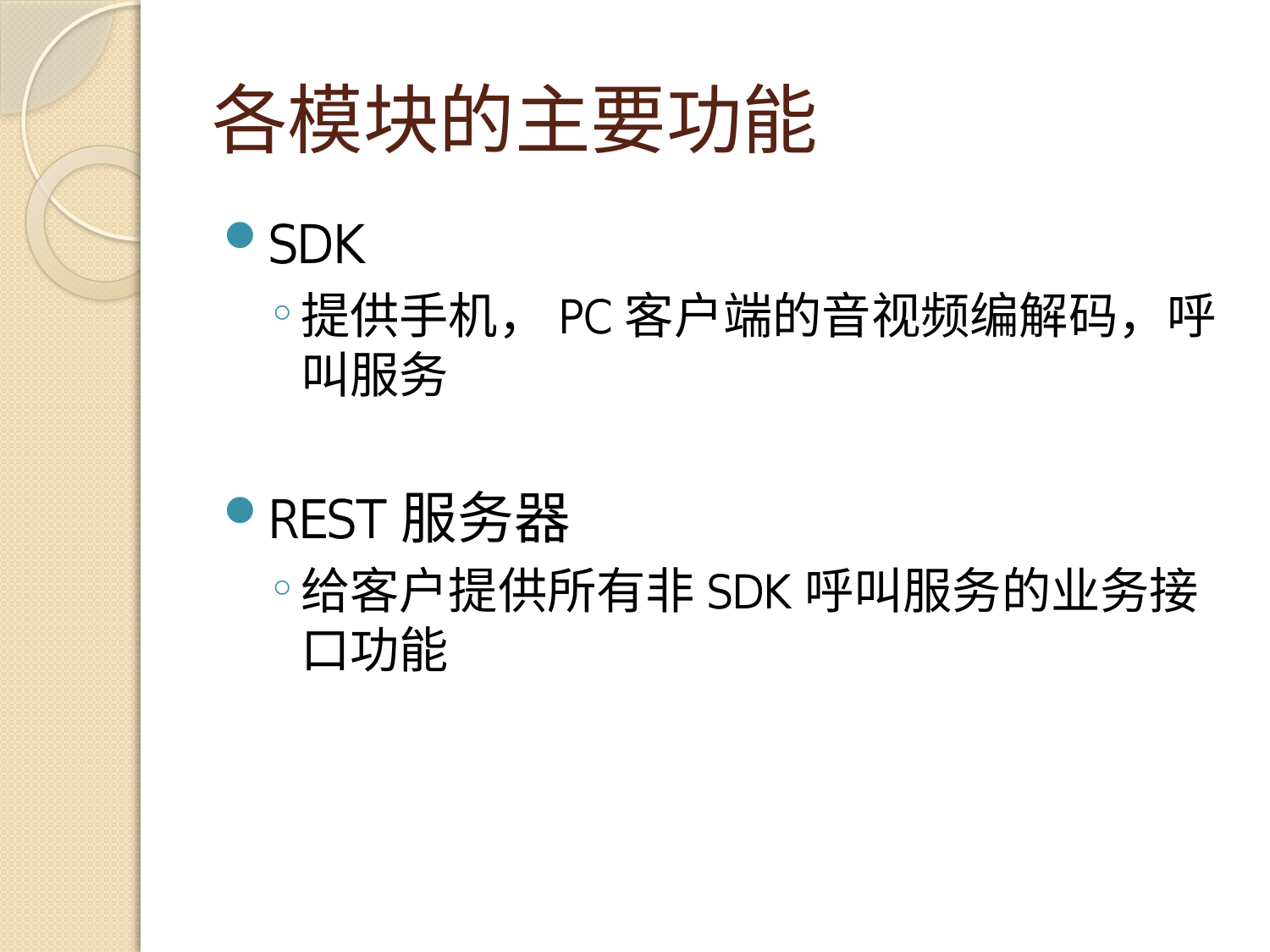

# 各模块的主要功能
SDK
提供手机，PC客户端的音视频编解码，呼叫服务

REST服务器
给客户提供所有非SDK呼叫服务的业务接口功能